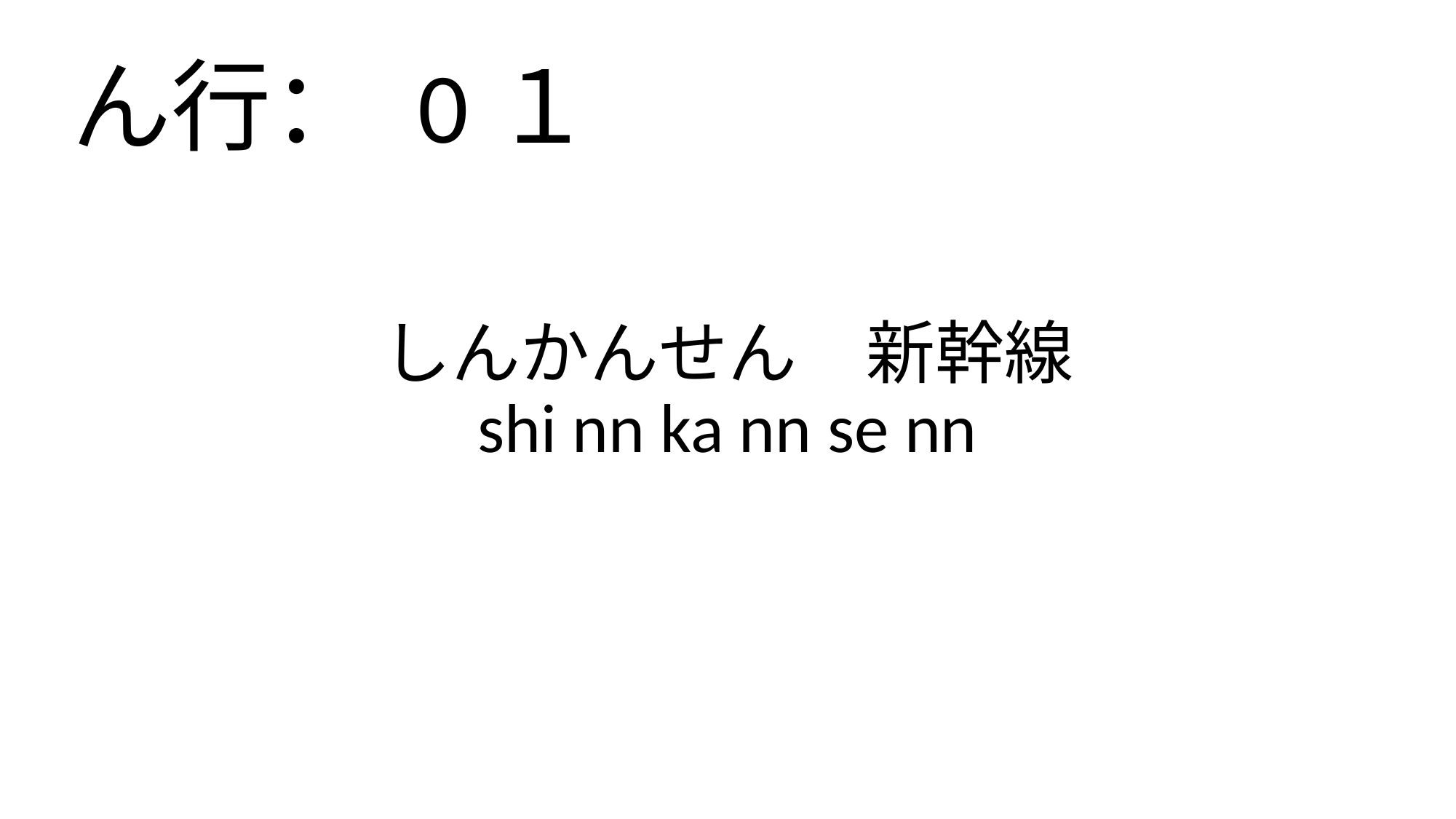

ん行： 0１
# しんかんせん　新幹線 shi nn ka nn se nn